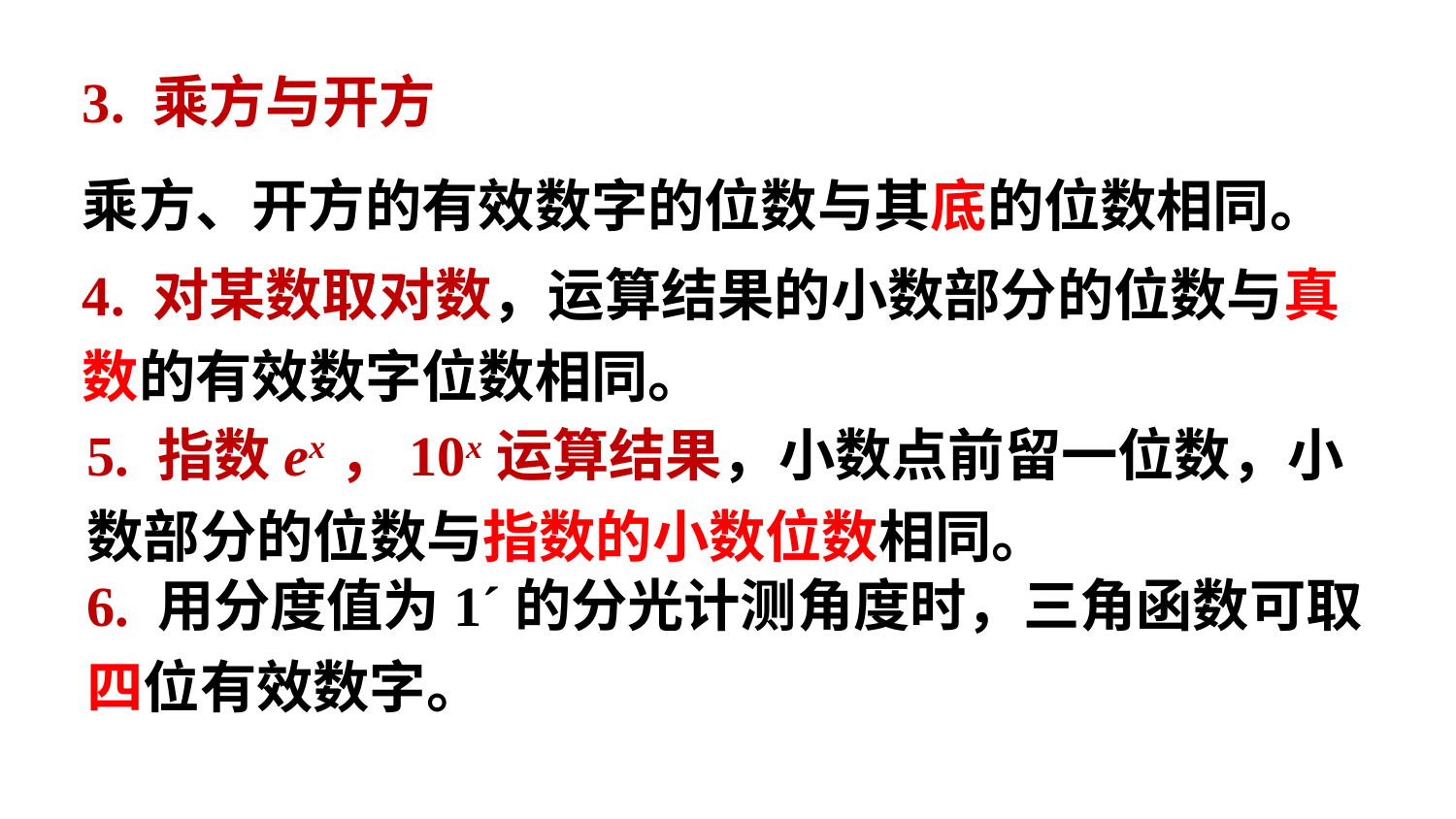

3. 乘方与开方
乘方、开方的有效数字的位数与其底的位数相同。
4. 对某数取对数，运算结果的小数部分的位数与真数的有效数字位数相同。
5. 指数ex，10x运算结果，小数点前留一位数，小数部分的位数与指数的小数位数相同。
6. 用分度值为1´的分光计测角度时，三角函数可取四位有效数字。
34